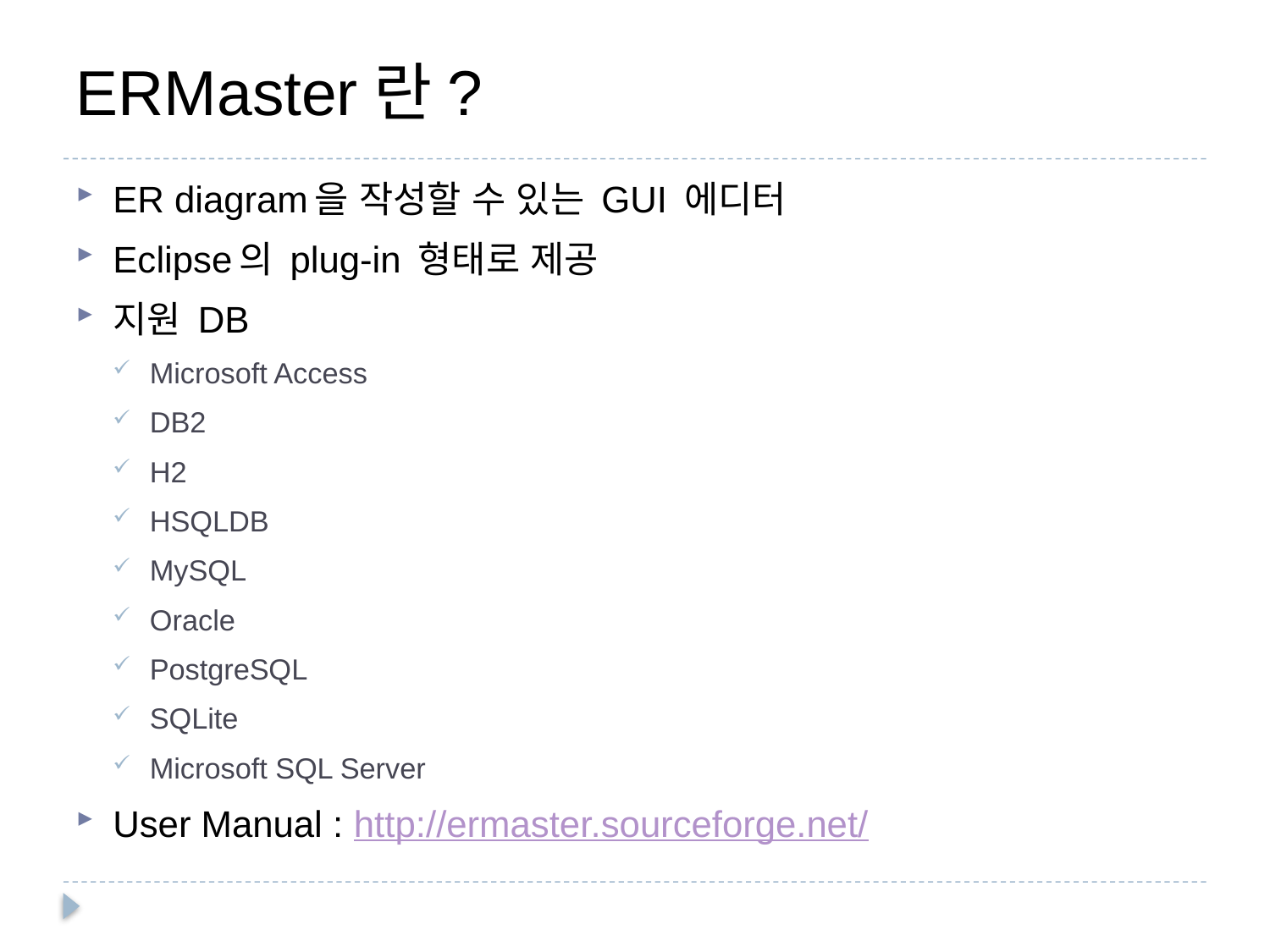

# ERMaster란?
ER diagram을 작성할 수 있는 GUI 에디터
Eclipse의 plug-in 형태로 제공
지원 DB
Microsoft Access
DB2
H2
HSQLDB
MySQL
Oracle
PostgreSQL
SQLite
Microsoft SQL Server
User Manual : http://ermaster.sourceforge.net/